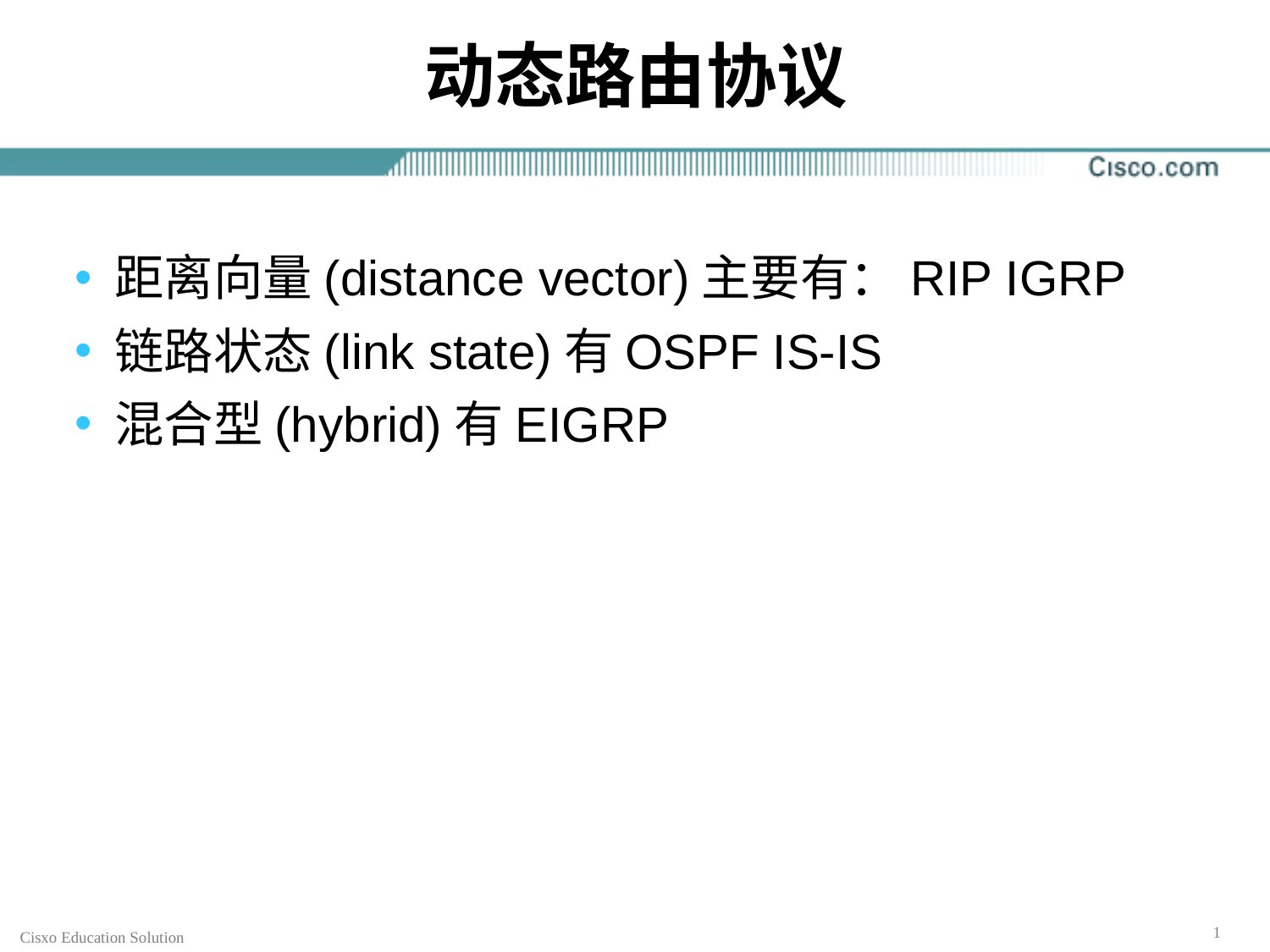

# 动态路由协议
距离向量(distance vector)主要有：RIP IGRP
链路状态(link state)有OSPF IS-IS
混合型(hybrid)有EIGRP